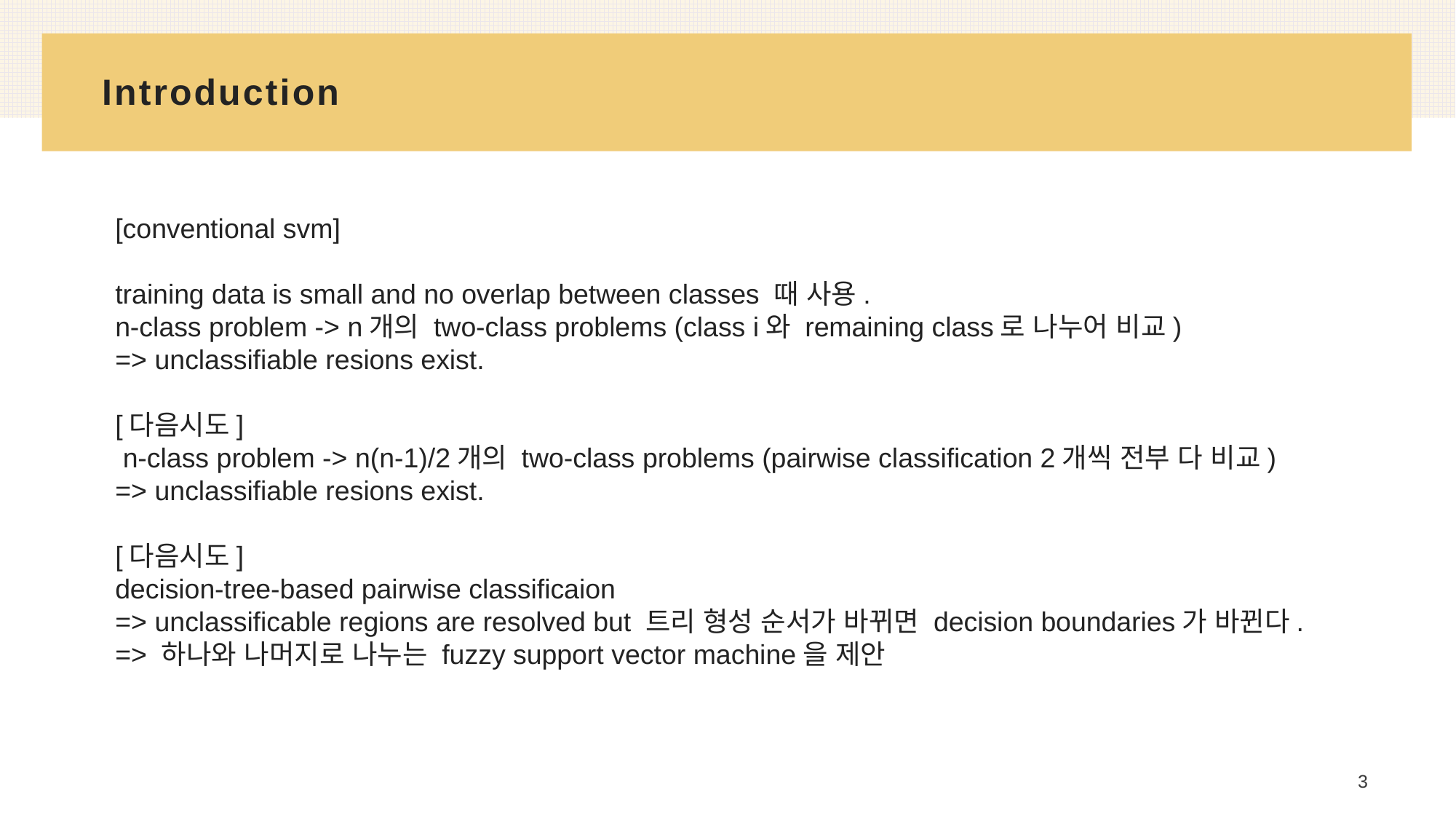

# Introduction
[conventional svm]

training data is small and no overlap between classes 때 사용.
n-class problem -> n개의 two-class problems (class i와 remaining class로 나누어 비교)
=> unclassifiable resions exist.

[다음시도]
 n-class problem -> n(n-1)/2개의 two-class problems (pairwise classification 2개씩 전부 다 비교)
=> unclassifiable resions exist.

[다음시도]
decision-tree-based pairwise classificaion
=> unclassificable regions are resolved but 트리 형성 순서가 바뀌면 decision boundaries가 바뀐다.
=> 하나와 나머지로 나누는 fuzzy support vector machine을 제안

3